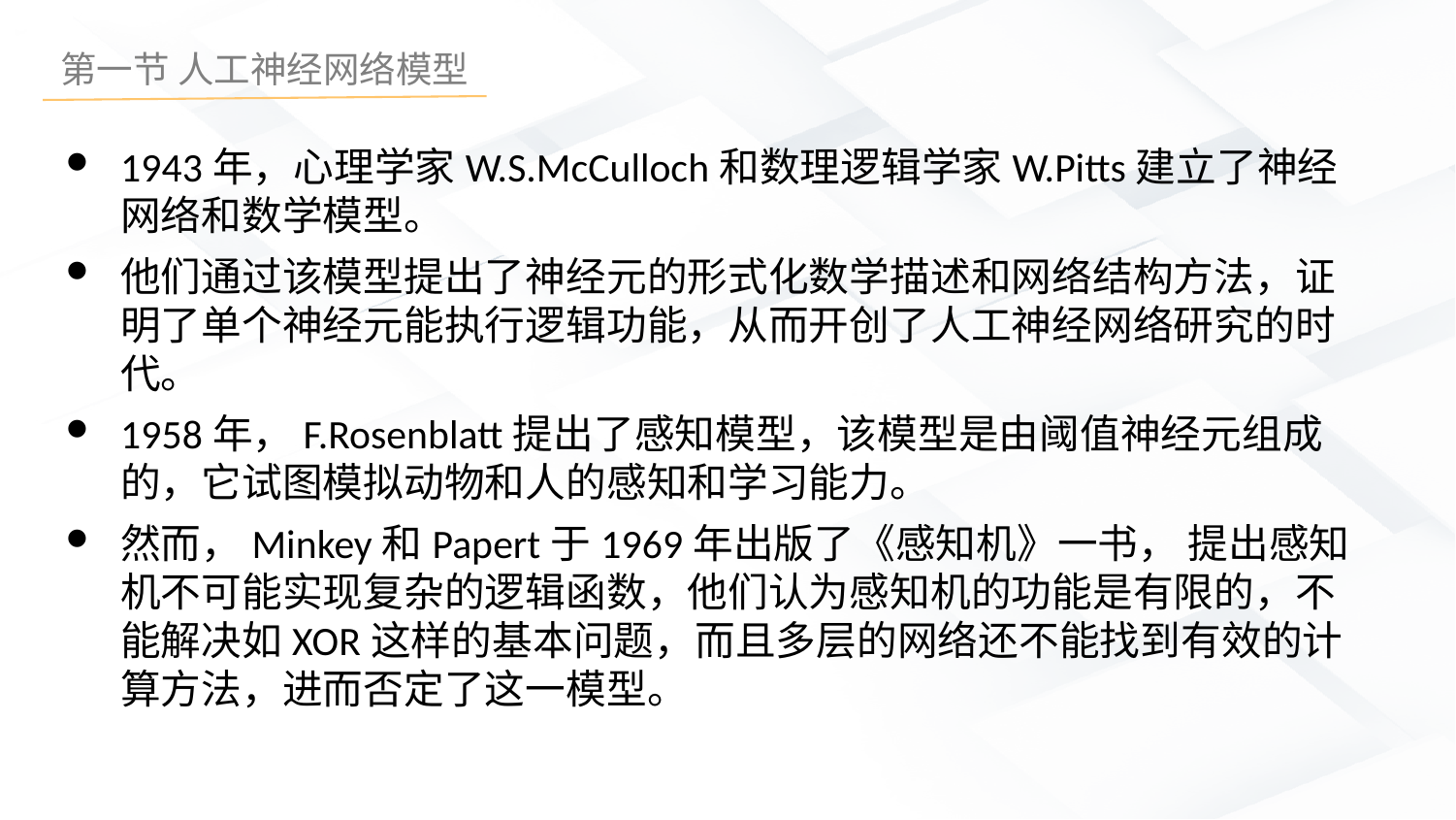

1943年，心理学家W.S.McCulloch和数理逻辑学家W.Pitts建立了神经网络和数学模型。
他们通过该模型提出了神经元的形式化数学描述和网络结构方法，证明了单个神经元能执行逻辑功能，从而开创了人工神经网络研究的时代。
1958年，F.Rosenblatt提出了感知模型，该模型是由阈值神经元组成的，它试图模拟动物和人的感知和学习能力。
然而，Minkey和Papert于1969年出版了《感知机》一书， 提出感知机不可能实现复杂的逻辑函数，他们认为感知机的功能是有限的，不能解决如XOR这样的基本问题，而且多层的网络还不能找到有效的计算方法，进而否定了这一模型。